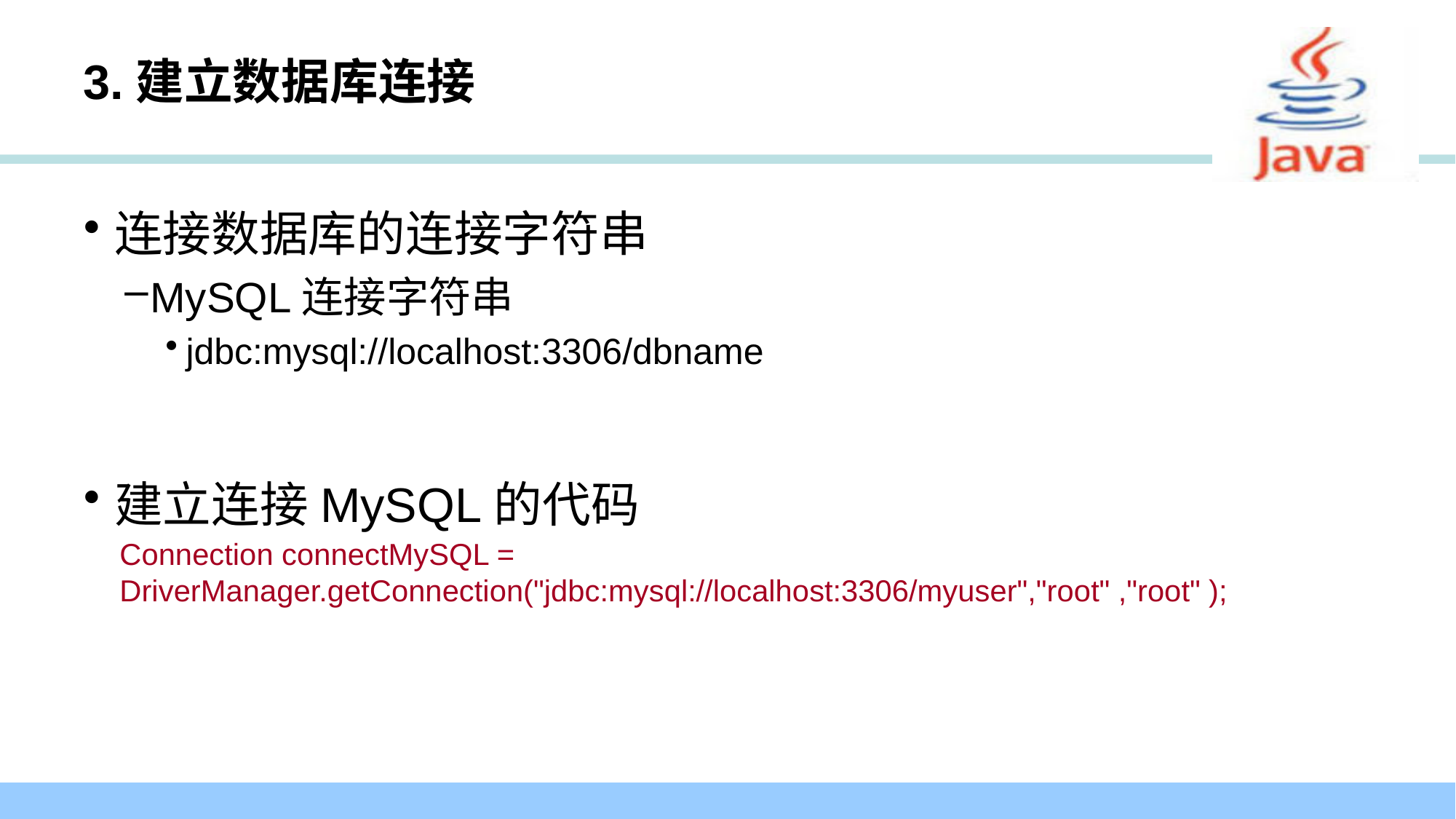

# 3.建立数据库连接
连接数据库的连接字符串
MySQL连接字符串
jdbc:mysql://localhost:3306/dbname

建立连接MySQL的代码
Connection connectMySQL = DriverManager.getConnection("jdbc:mysql://localhost:3306/myuser","root" ,"root" );